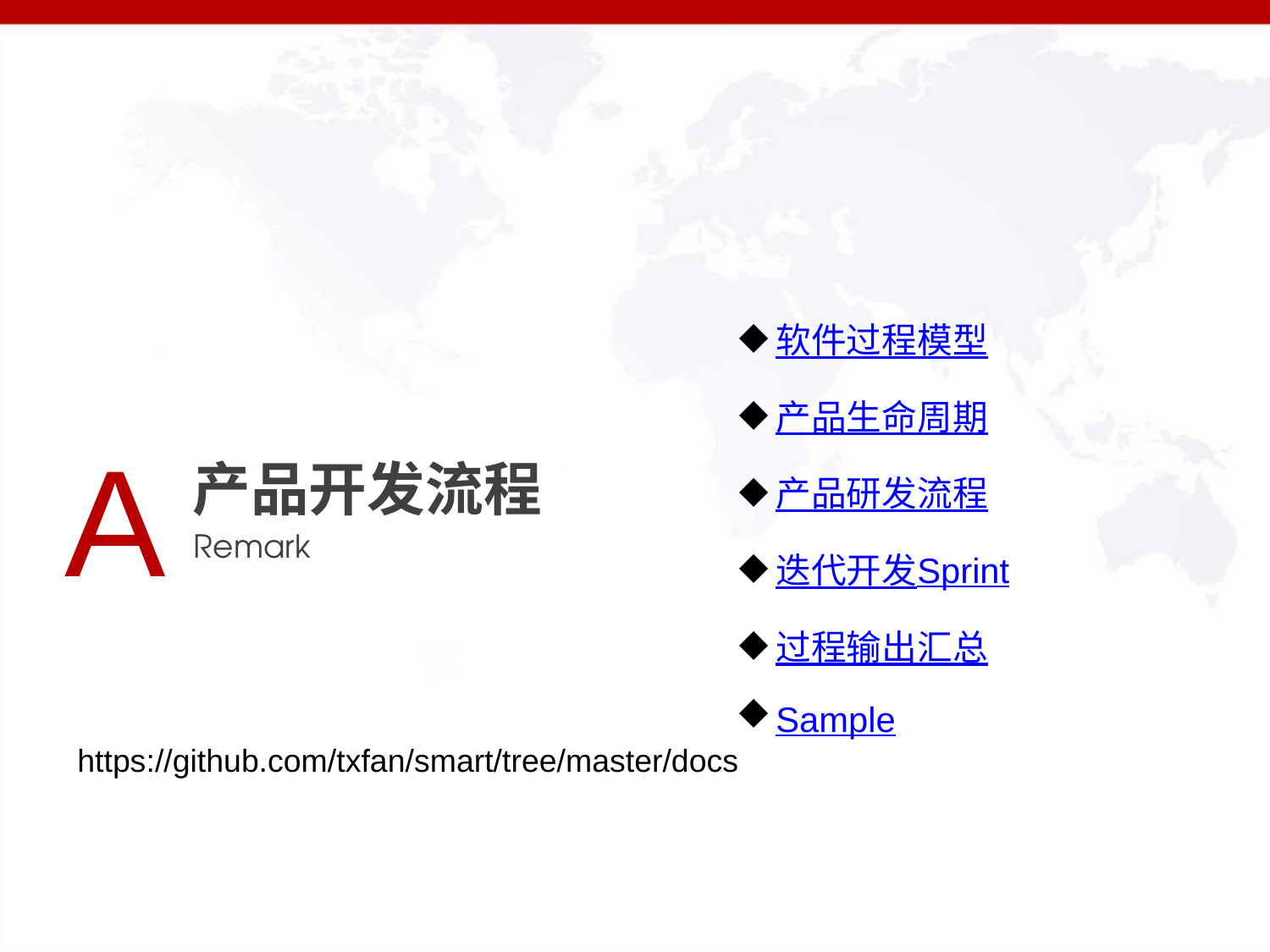

软件过程模型
产品生命周期
产品研发流程
迭代开发Sprint
过程输出汇总
Sample
A
产品开发流程
Remark
https://github.com/txfan/smart/tree/master/docs